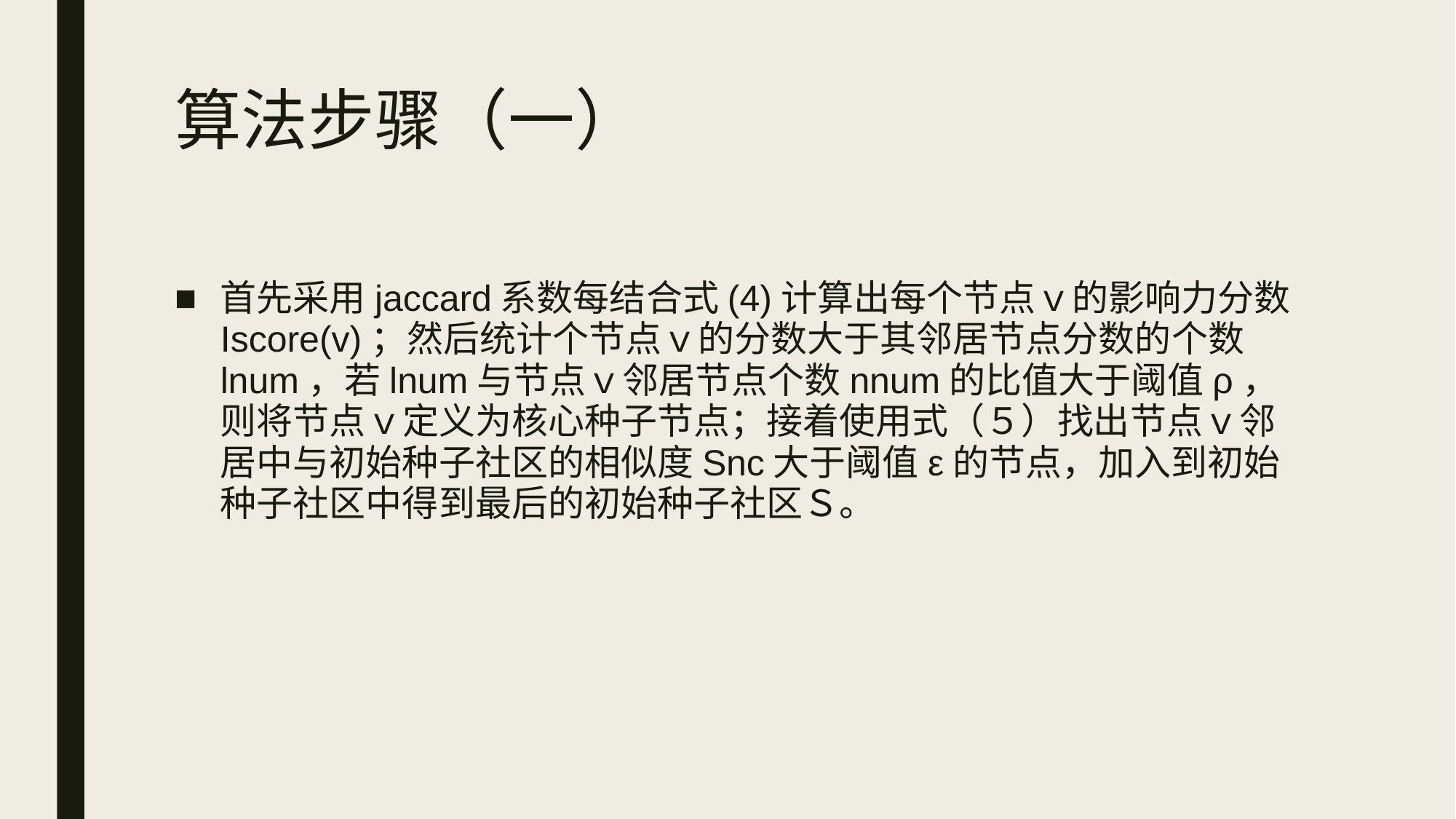

# 算法步骤（一）
首先采用jaccard系数每结合式(4)计算出每个节点ｖ的影响力分数Iscore(v)；然后统计个节点ｖ的分数大于其邻居节点分数的个数lnum，若lnum与节点ｖ邻居节点个数nnum的比值大于阈值ρ，则将节点ｖ定义为核心种子节点；接着使用式（５）找出节点ｖ邻居中与初始种子社区的相似度Snc大于阈值ε的节点，加入到初始种子社区中得到最后的初始种子社区Ｓ。